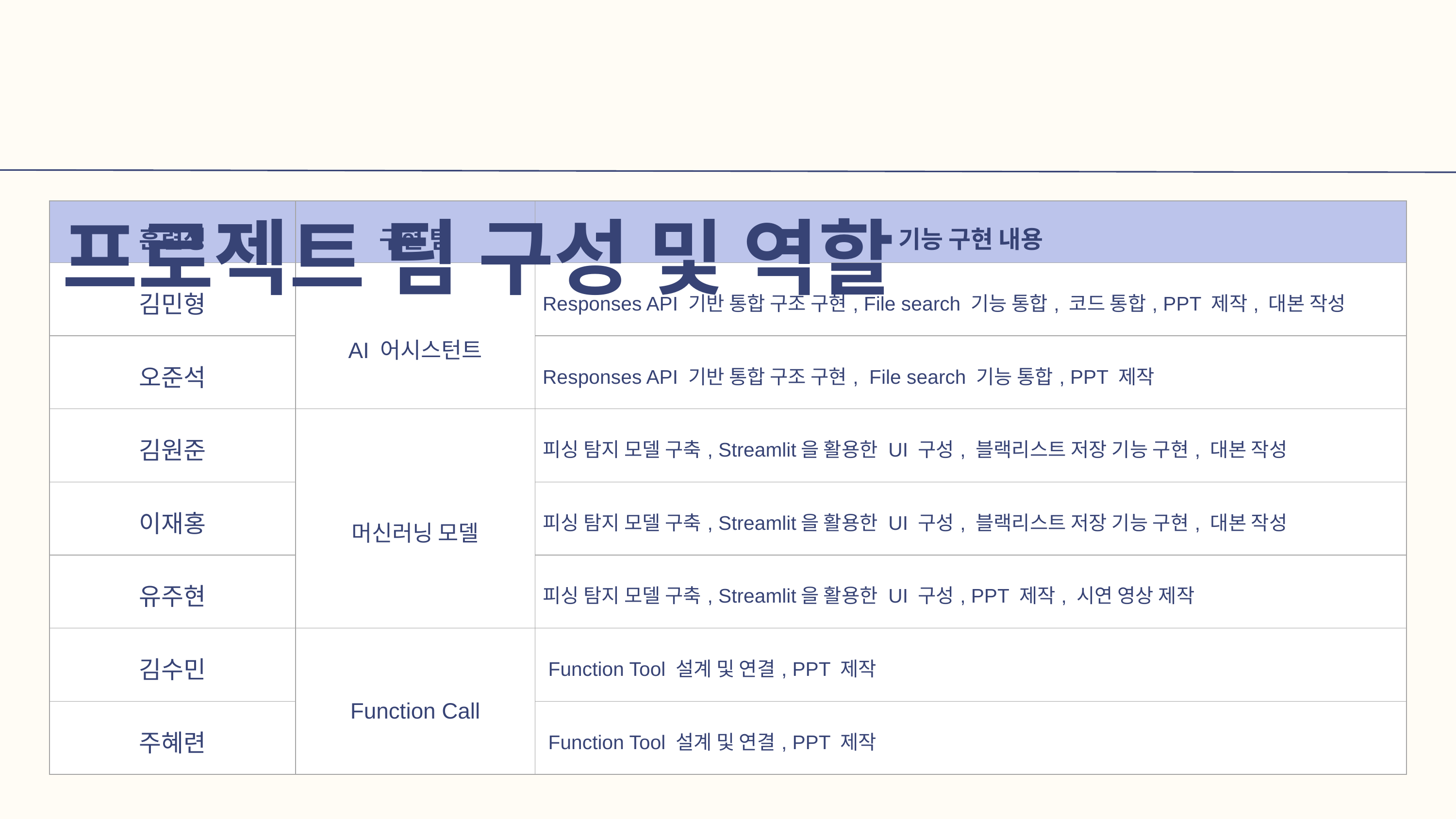

프로젝트 팀 구성 및 역할
| 훈련생 | 구현 팀 | 기능 구현 내용 |
| --- | --- | --- |
| 김민형 | AI 어시스턴트 | Responses API 기반 통합 구조 구현, File search 기능 통합, 코드 통합, PPT 제작, 대본 작성 |
| 오준석 |  | Responses API 기반 통합 구조 구현, File search 기능 통합, PPT 제작 |
| 김원준 | 머신러닝 모델 | 피싱 탐지 모델 구축, Streamlit을 활용한 UI 구성, 블랙리스트 저장 기능 구현, 대본 작성 |
| 이재홍 |  | 피싱 탐지 모델 구축, Streamlit을 활용한 UI 구성, 블랙리스트 저장 기능 구현, 대본 작성 |
| 유주현 |  | 피싱 탐지 모델 구축, Streamlit을 활용한 UI 구성, PPT 제작, 시연 영상 제작 |
| 김수민 | Function Call | Function Tool 설계 및 연결, PPT 제작 |
| 주혜련 |  | Function Tool 설계 및 연결, PPT 제작 |